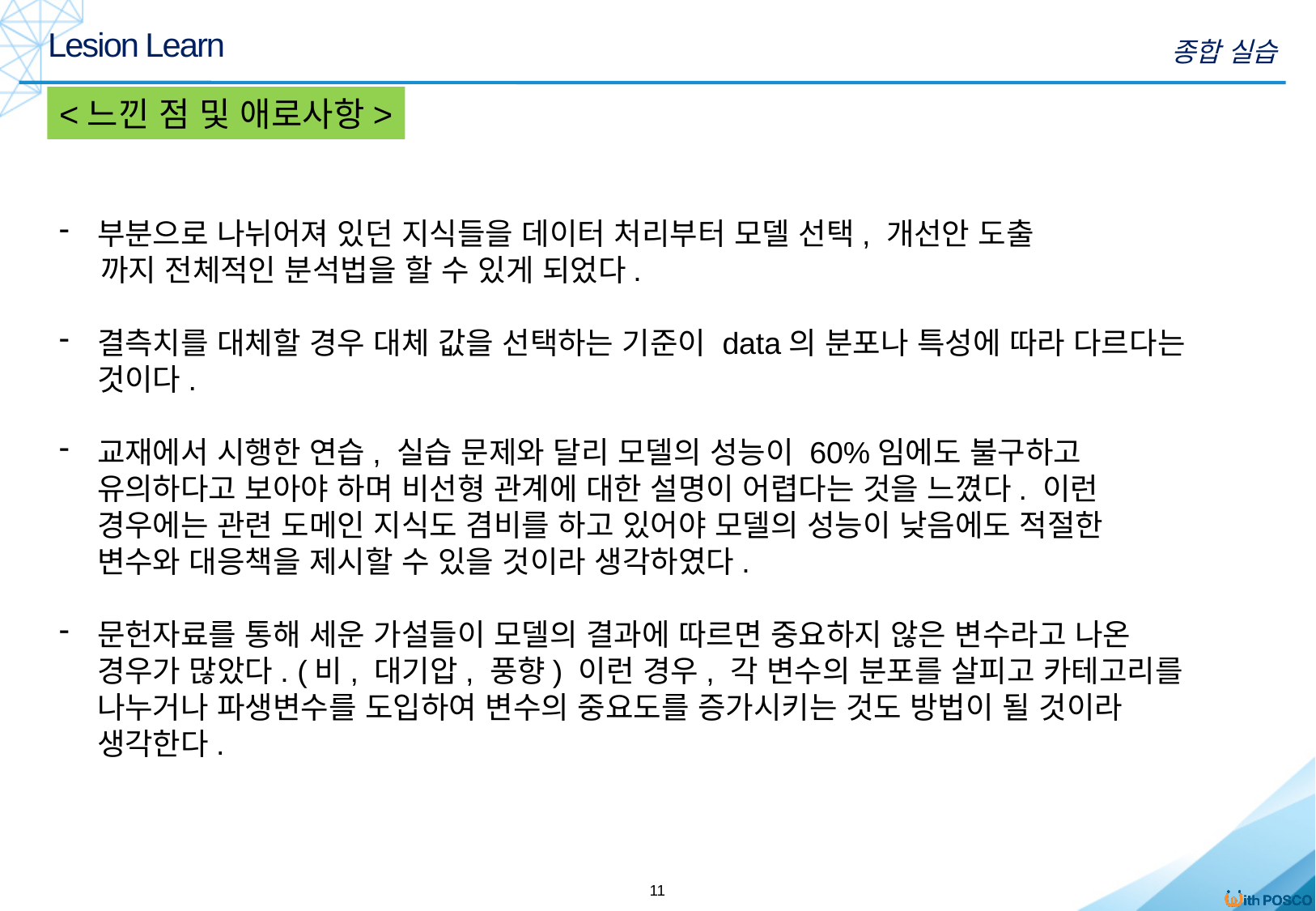

Lesion Learn
종합 실습
<느낀 점 및 애로사항>

부분으로 나뉘어져 있던 지식들을 데이터 처리부터 모델 선택, 개선안 도출
    까지 전체적인 분석법을 할 수 있게 되었다.

결측치를 대체할 경우 대체 값을 선택하는 기준이 data의 분포나 특성에 따라 다르다는 것이다.

교재에서 시행한 연습, 실습 문제와 달리 모델의 성능이 60%임에도 불구하고 유의하다고 보아야 하며 비선형 관계에 대한 설명이 어렵다는 것을 느꼈다. 이런 경우에는 관련 도메인 지식도 겸비를 하고 있어야 모델의 성능이 낮음에도 적절한 변수와 대응책을 제시할 수 있을 것이라 생각하였다.

문헌자료를 통해 세운 가설들이 모델의 결과에 따르면 중요하지 않은 변수라고 나온 경우가 많았다. (비, 대기압, 풍향) 이런 경우, 각 변수의 분포를 살피고 카테고리를 나누거나 파생변수를 도입하여 변수의 중요도를 증가시키는 것도 방법이 될 것이라 생각한다.